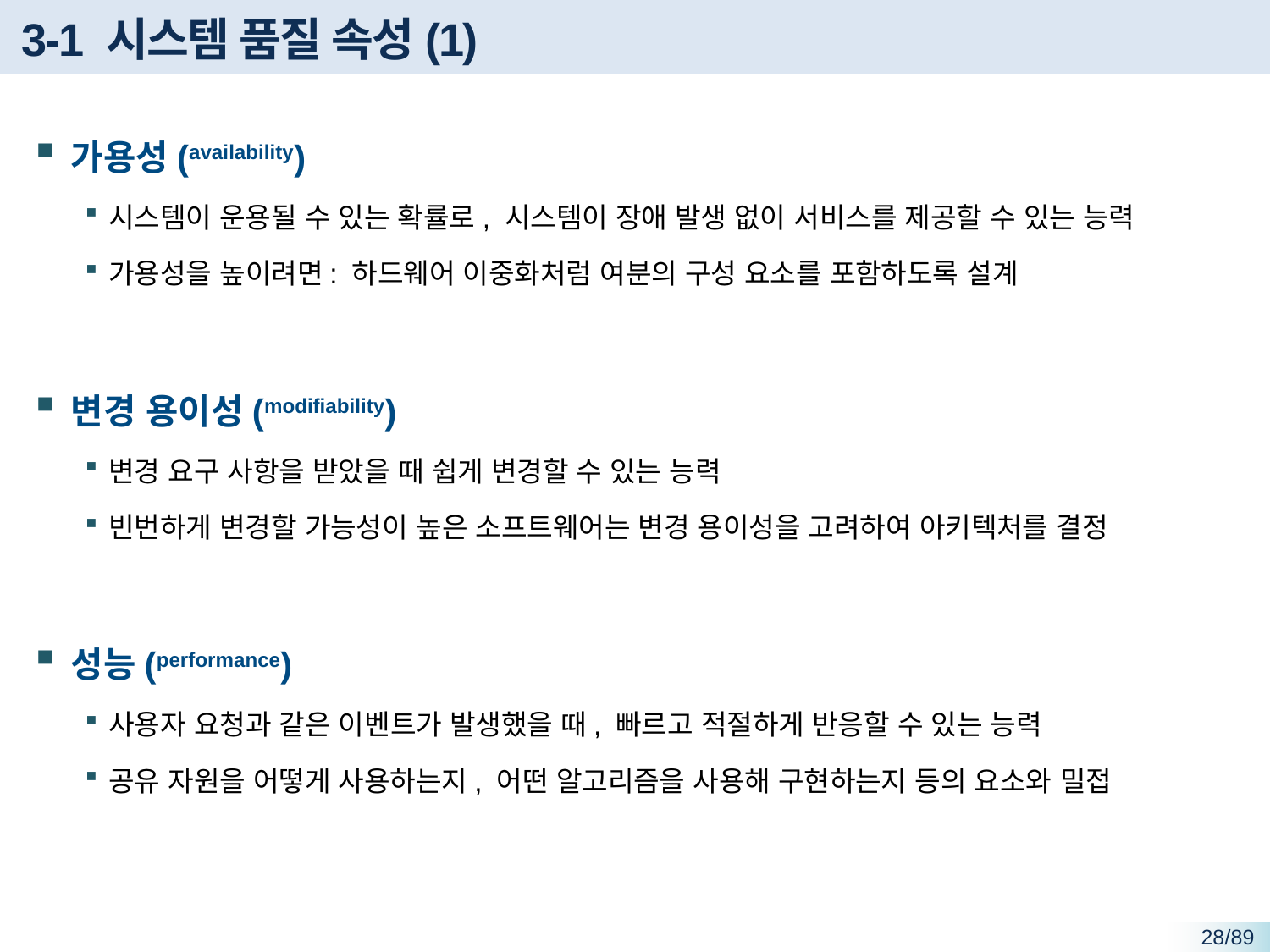

# 3-1 시스템 품질 속성(1)
가용성(availability)
시스템이 운용될 수 있는 확률로, 시스템이 장애 발생 없이 서비스를 제공할 수 있는 능력
가용성을 높이려면: 하드웨어 이중화처럼 여분의 구성 요소를 포함하도록 설계

변경 용이성(modifiability)
변경 요구 사항을 받았을 때 쉽게 변경할 수 있는 능력
빈번하게 변경할 가능성이 높은 소프트웨어는 변경 용이성을 고려하여 아키텍처를 결정

성능(performance)
사용자 요청과 같은 이벤트가 발생했을 때, 빠르고 적절하게 반응할 수 있는 능력
공유 자원을 어떻게 사용하는지, 어떤 알고리즘을 사용해 구현하는지 등의 요소와 밀접